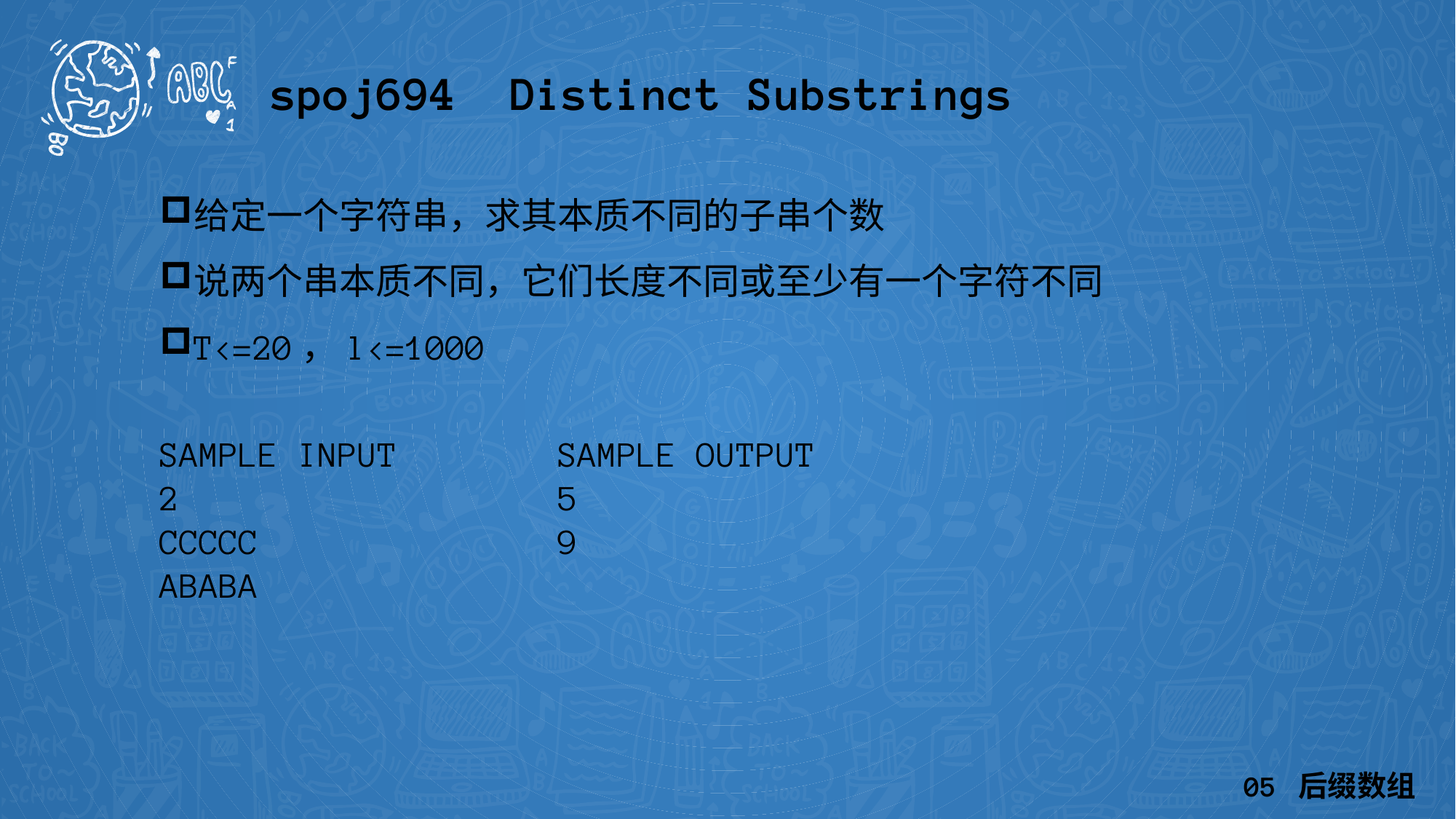

spoj694  Distinct Substrings
给定一个字符串，求其本质不同的子串个数
说两个串本质不同，它们长度不同或至少有一个字符不同
T<=20，l<=1000
SAMPLE INPUT
2
CCCCC
ABABA
SAMPLE OUTPUT
5
9
05 后缀数组